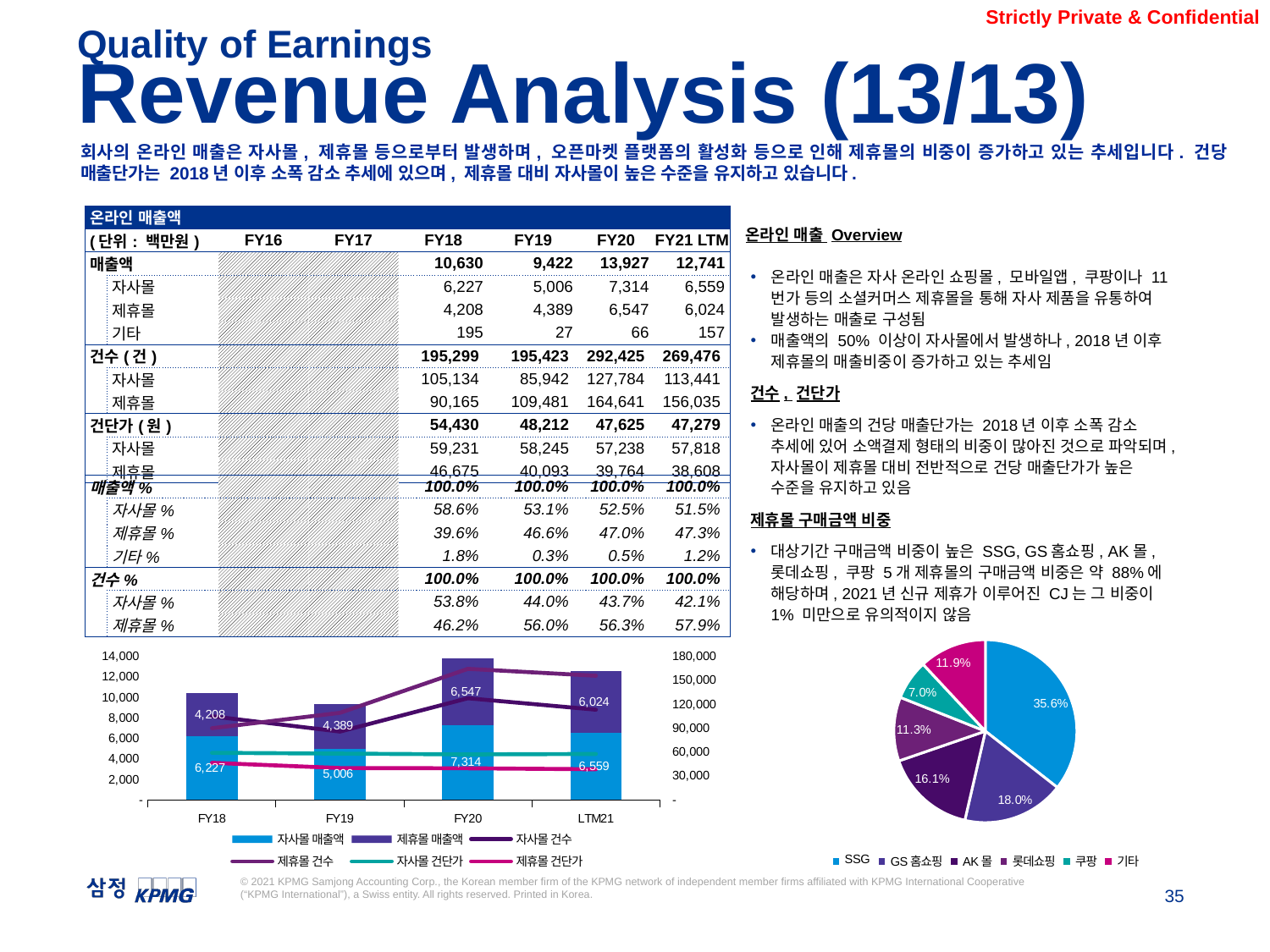

Quality of Earnings
Revenue Analysis (13/13)
회사의 온라인 매출은 자사몰, 제휴몰 등으로부터 발생하며, 오픈마켓 플랫폼의 활성화 등으로 인해 제휴몰의 비중이 증가하고 있는 추세입니다. 건당 매출단가는 2018년 이후 소폭 감소 추세에 있으며, 제휴몰 대비 자사몰이 높은 수준을 유지하고 있습니다.
| 온라인 매출액 |  |  |  |  |  |  |  |
| --- | --- | --- | --- | --- | --- | --- | --- |
| (단위: 백만원) |  | FY16 | FY17 | FY18 | FY19 | FY20 | FY21 LTM |
| 매출액 |  |  |  | 10,630 | 9,422 | 13,927 | 12,741 |
|  | 자사몰 |  |  | 6,227 | 5,006 | 7,314 | 6,559 |
|  | 제휴몰 |  |  | 4,208 | 4,389 | 6,547 | 6,024 |
|  | 기타 |  |  | 195 | 27 | 66 | 157 |
| 건수(건) |  |  |  | 195,299 | 195,423 | 292,425 | 269,476 |
|  | 자사몰 |  |  | 105,134 | 85,942 | 127,784 | 113,441 |
|  | 제휴몰 |  |  | 90,165 | 109,481 | 164,641 | 156,035 |
| 건단가(원) |  |  |  | 54,430 | 48,212 | 47,625 | 47,279 |
|  | 자사몰 |  |  | 59,231 | 58,245 | 57,238 | 57,818 |
|  | 제휴몰 |  |  | 46,675 | 40,093 | 39,764 | 38,608 |
온라인 매출 Overview

온라인 매출은 자사 온라인 쇼핑몰, 모바일앱, 쿠팡이나 11번가 등의 소셜커머스 제휴몰을 통해 자사 제품을 유통하여 발생하는 매출로 구성됨
매출액의 50% 이상이 자사몰에서 발생하나, 2018년 이후 제휴몰의 매출비중이 증가하고 있는 추세임
건수, 건단가
온라인 매출의 건당 매출단가는 2018년 이후 소폭 감소 추세에 있어 소액결제 형태의 비중이 많아진 것으로 파악되며, 자사몰이 제휴몰 대비 전반적으로 건당 매출단가가 높은 수준을 유지하고 있음
제휴몰 구매금액 비중
대상기간 구매금액 비중이 높은 SSG, GS홈쇼핑, AK몰, 롯데쇼핑, 쿠팡 5개 제휴몰의 구매금액 비중은 약 88%에 해당하며, 2021년 신규 제휴가 이루어진 CJ는 그 비중이 1% 미만으로 유의적이지 않음
| 매출액% |  |  |  | 100.0% | 100.0% | 100.0% | 100.0% |
| --- | --- | --- | --- | --- | --- | --- | --- |
|  | 자사몰% |  |  | 58.6% | 53.1% | 52.5% | 51.5% |
|  | 제휴몰% |  |  | 39.6% | 46.6% | 47.0% | 47.3% |
|  | 기타% |  |  | 1.8% | 0.3% | 0.5% | 1.2% |
| 건수% |  |  |  | 100.0% | 100.0% | 100.0% | 100.0% |
|  | 자사몰% |  |  | 53.8% | 44.0% | 43.7% | 42.1% |
|  | 제휴몰% |  |  | 46.2% | 56.0% | 56.3% | 57.9% |

### Chart

| Category | 비중 |
|---|---|
| SSG | 0.35563610071354257 |
| GS홈쇼핑 | 0.18039259276293412 |
| AK몰 | 0.16114498332458072 |
| 롯데쇼핑 | 0.1130704037962982 |
| 쿠팡 | 0.07048167388296614 |
| 기타 | 0.11927424551967826 |

### Chart

| Category | 자사몰 매출액 | 제휴몰 매출액 | 자사몰 건수 | 제휴몰 건수 | 자사몰 건단가 | 제휴몰 건단가 |
|---|---|---|---|---|---|---|
| FY18 | 6227.14086056177 | 4208.464179649472 | 105134.0 | 90165.0 | 59230.51401603448 | 46675.142013524885 |
| FY19 | 5005.733942020297 | 4389.452022392393 | 85942.0 | 109481.0 | 58245.49047055336 | 40093.276663461176 |
| FY20 | 7314.1592187871465 | 6546.854463692524 | 127784.0 | 164641.0 | 57238.45879599282 | 39764.42358642455 |
| LTM21 | 6558.953113574968 | 6024.251784659562 | 113441.0 | 156035.0 | 57818.18842900686 | 38608.33649283534 |